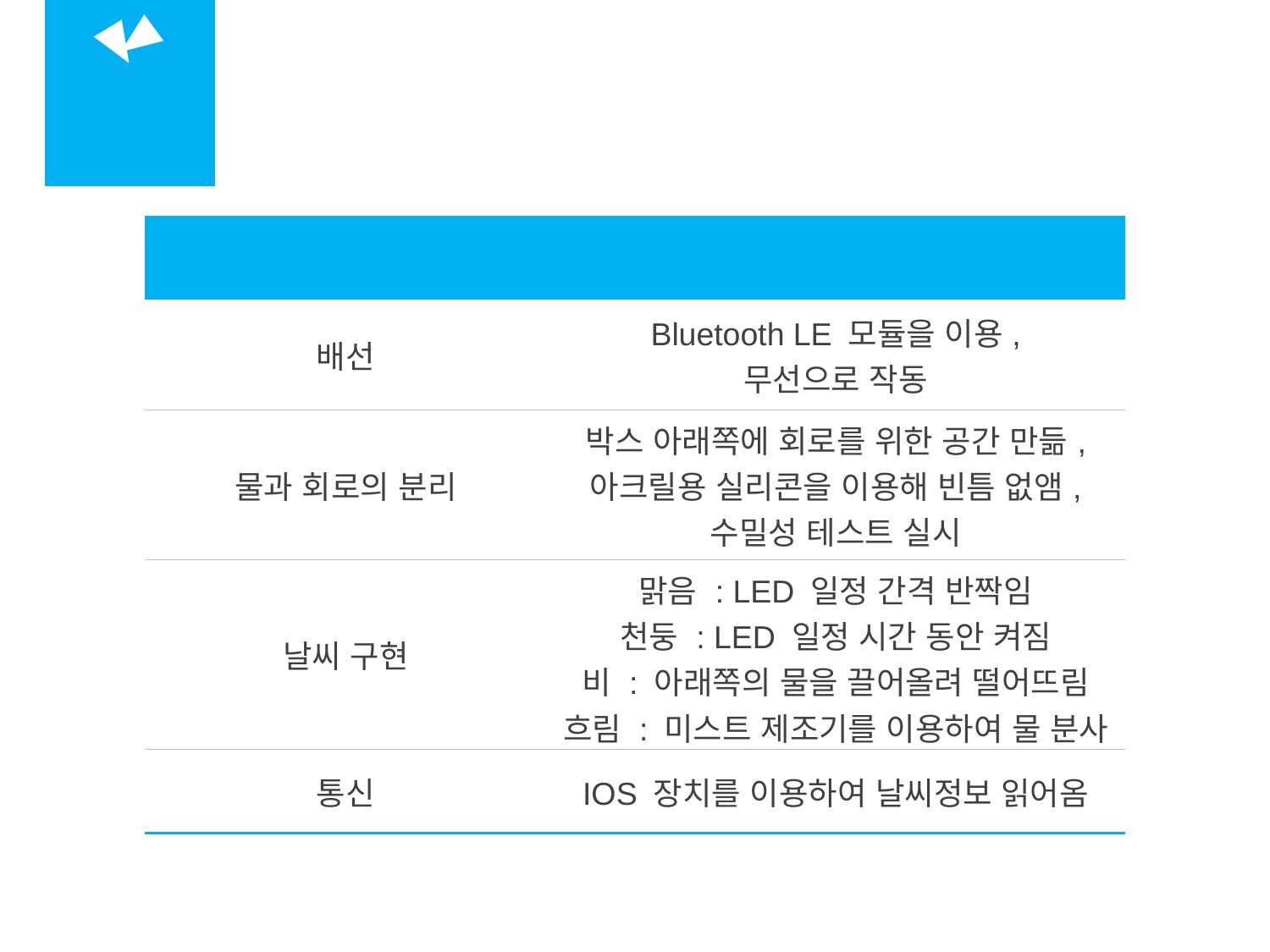

03
Tempescope
| 조사 내용 | Tempescope |
| --- | --- |
| 배선 | Bluetooth LE 모듈을 이용, 무선으로 작동 |
| 물과 회로의 분리 | 박스 아래쪽에 회로를 위한 공간 만듦, 아크릴용 실리콘을 이용해 빈틈 없앰, 수밀성 테스트 실시 |
| 날씨 구현 | 맑음 : LED 일정 간격 반짝임 천둥 : LED 일정 시간 동안 켜짐 비 : 아래쪽의 물을 끌어올려 떨어뜨림 흐림 : 미스트 제조기를 이용하여 물 분사 |
| 통신 | IOS 장치를 이용하여 날씨정보 읽어옴 |